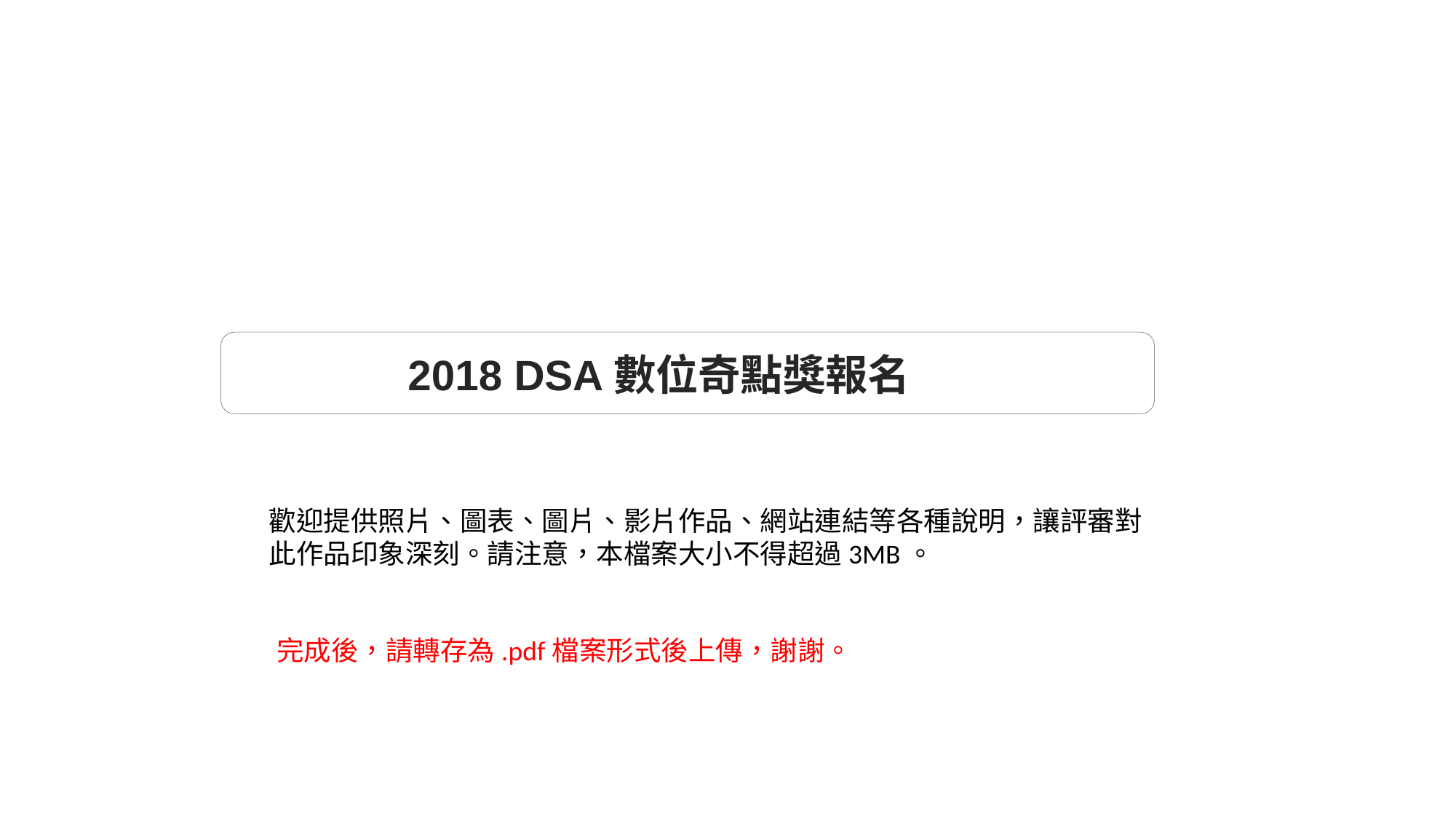

2018 DSA數位奇點獎報名
歡迎提供照片、圖表、圖片、影片作品、網站連結等各種說明，讓評審對此作品印象深刻。請注意，本檔案大小不得超過3MB。
完成後，請轉存為.pdf檔案形式後上傳，謝謝。